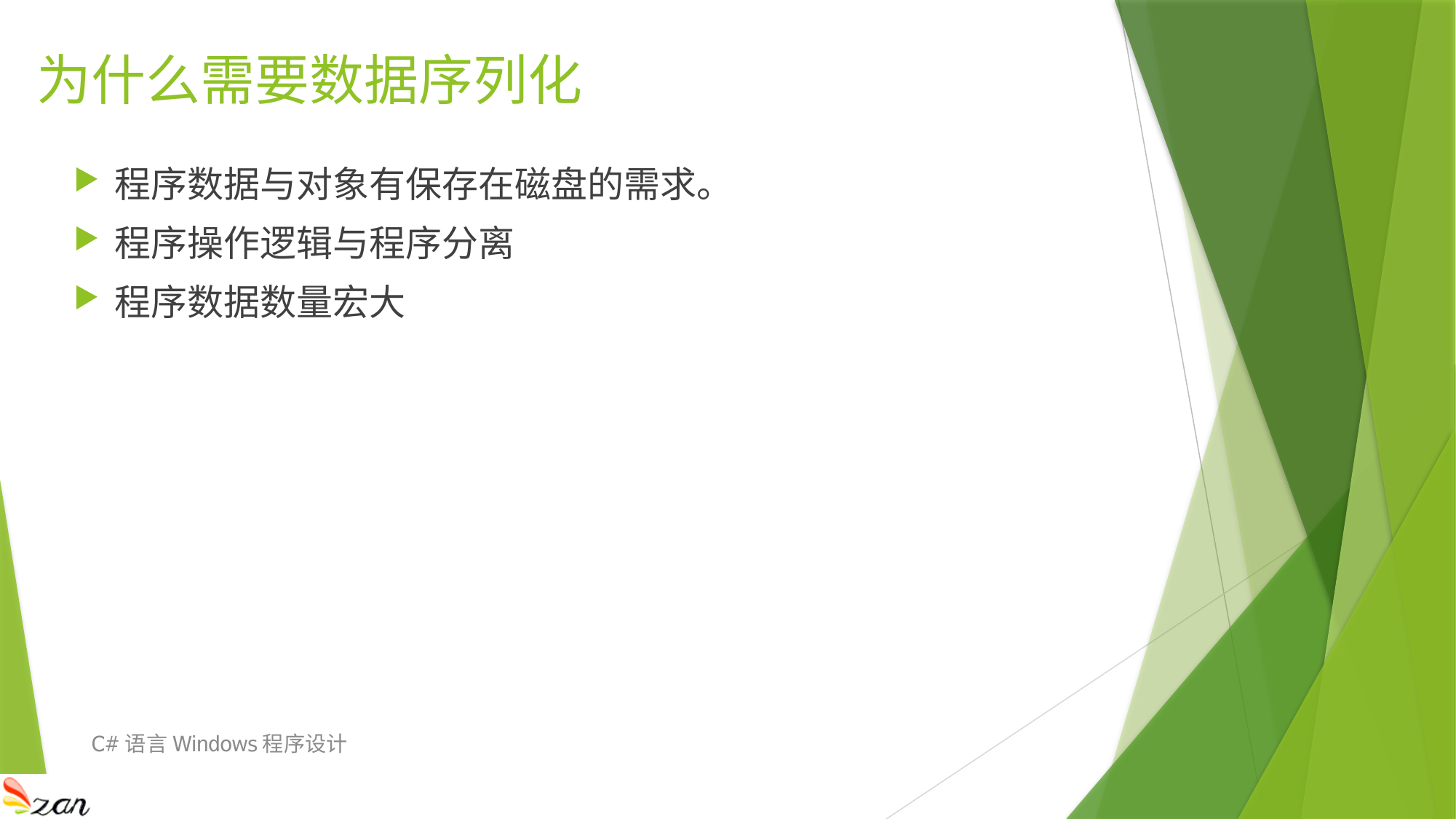

# 为什么需要数据序列化
程序数据与对象有保存在磁盘的需求。
程序操作逻辑与程序分离
程序数据数量宏大

C#语言Windows程序设计